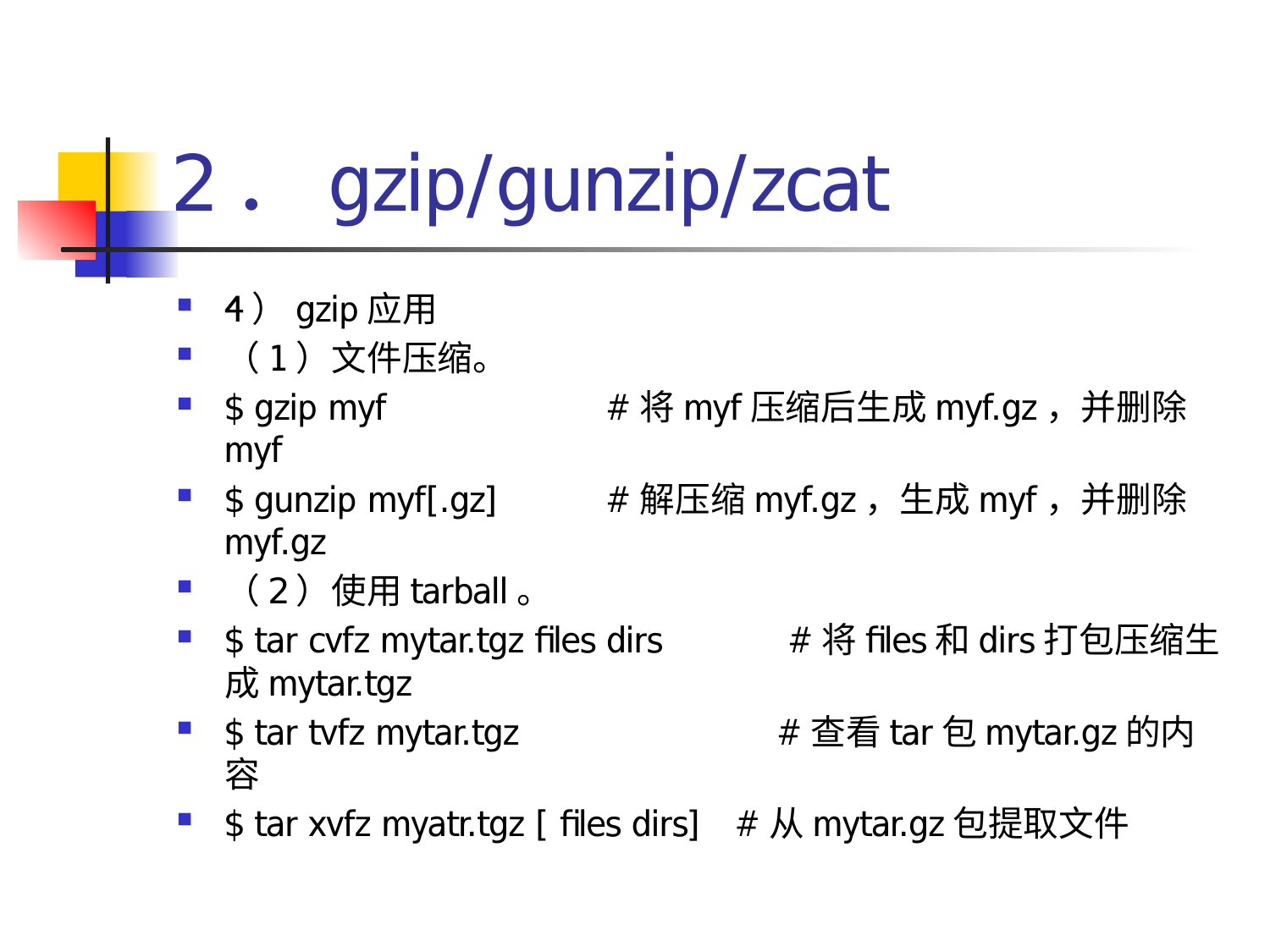

# 2．gzip/gunzip/zcat
4）gzip应用
（1）文件压缩。
$ gzip myf		#将myf压缩后生成myf.gz，并删除myf
$ gunzip myf[.gz]	#解压缩myf.gz，生成myf，并删除myf.gz
（2）使用tarball。
$ tar cvfz mytar.tgz files dirs	     #将files和dirs打包压缩生成mytar.tgz
$ tar tvfz mytar.tgz		    #查看tar包mytar.gz的内容
$ tar xvfz myatr.tgz [ files dirs]   #从mytar.gz包提取文件